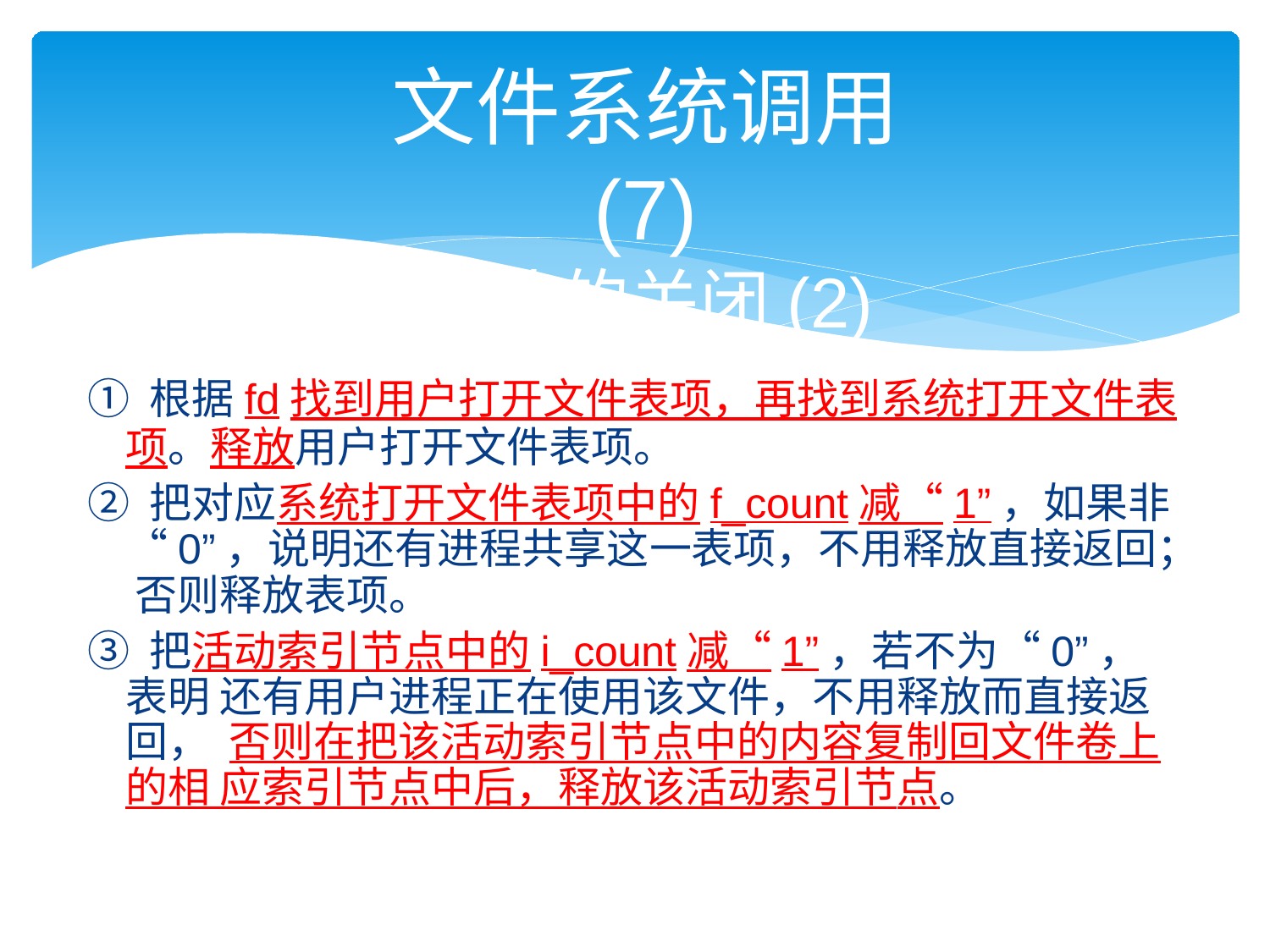

# 文件系统调用 (7)
文件的关闭(2)
① 根据fd找到用户打开文件表项，再找到系统打开文件表
项。释放用户打开文件表项。
② 把对应系统打开文件表项中的f_count减“1”，如果非 “0”，说明还有进程共享这一表项，不用释放直接返回； 否则释放表项。
③ 把活动索引节点中的i_count减“1”，若不为“0”，表明 还有用户进程正在使用该文件，不用释放而直接返回，  否则在把该活动索引节点中的内容复制回文件卷上的相 应索引节点中后，释放该活动索引节点。